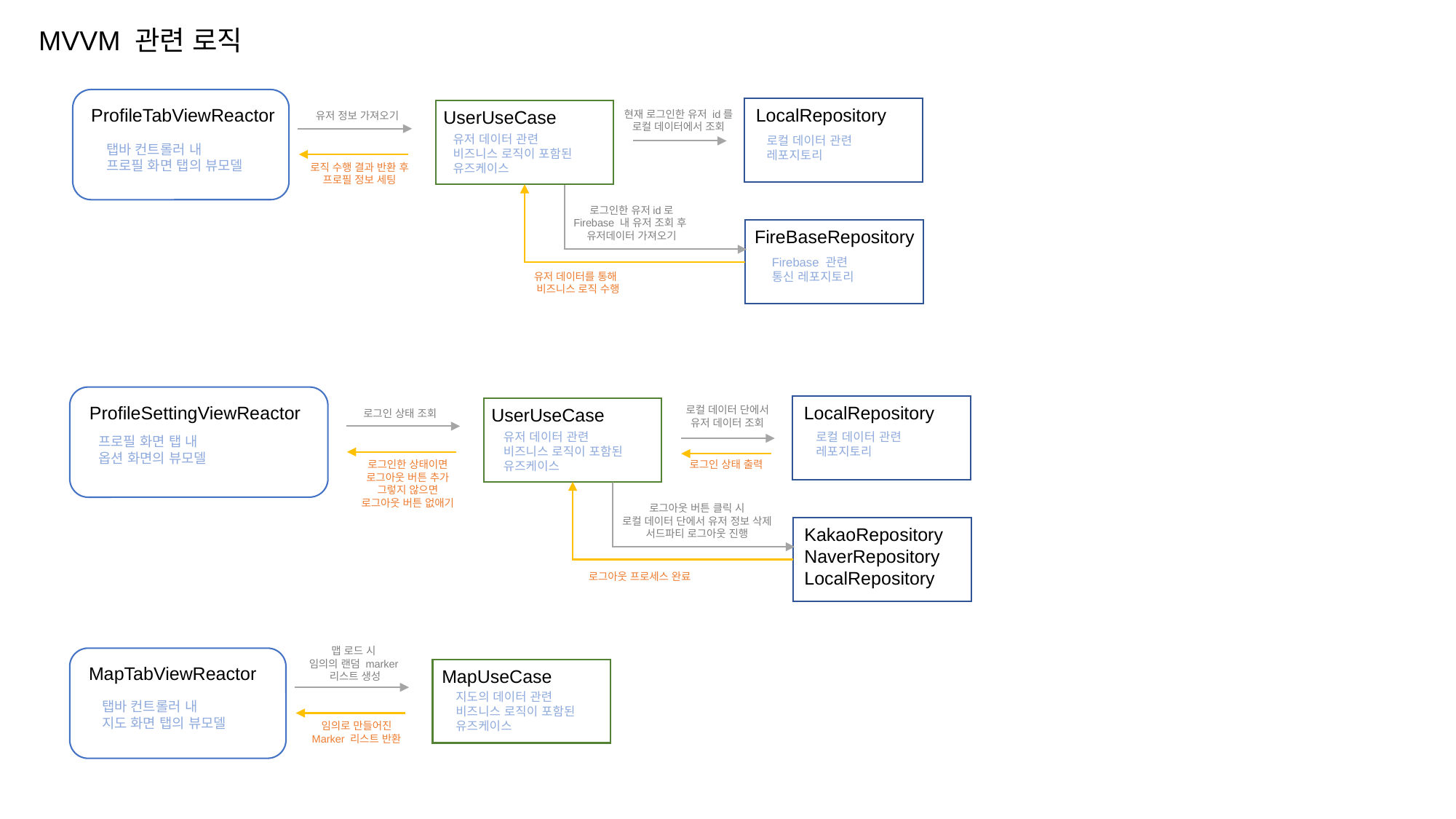

MVVM 관련 로직

ProfileTabViewReactor

LocalRepository

UserUseCase
현재 로그인한 유저 id를
로컬 데이터에서 조회
유저 정보 가져오기
유저 데이터 관련
비즈니스 로직이 포함된
유즈케이스
로컬 데이터 관련
레포지토리
탭바 컨트롤러 내
프로필 화면 탭의 뷰모델
로직 수행 결과 반환 후
프로필 정보 세팅
로그인한 유저id로
Firebase 내 유저 조회 후
유저데이터 가져오기

FireBaseRepository
Firebase 관련
통신 레포지토리
유저 데이터를 통해
 비즈니스 로직 수행

ProfileSettingViewReactor

LocalRepository
로컬 데이터 단에서
유저 데이터 조회

UserUseCase
로그인 상태 조회
유저 데이터 관련
비즈니스 로직이 포함된
유즈케이스
로컬 데이터 관련
레포지토리
프로필 화면 탭 내
옵션 화면의 뷰모델
로그인 상태 출력
로그인한 상태이면
로그아웃 버튼 추가
그렇지 않으면
로그아웃 버튼 없애기
로그아웃 버튼 클릭 시
로컬 데이터 단에서 유저 정보 삭제
서드파티 로그아웃 진행

KakaoRepository
NaverRepository
LocalRepository
로그아웃 프로세스 완료
맵 로드 시
임의의 랜덤 marker
리스트 생성

MapTabViewReactor

MapUseCase
지도의 데이터 관련
비즈니스 로직이 포함된
유즈케이스
탭바 컨트롤러 내
지도 화면 탭의 뷰모델
임의로 만들어진
Marker 리스트 반환